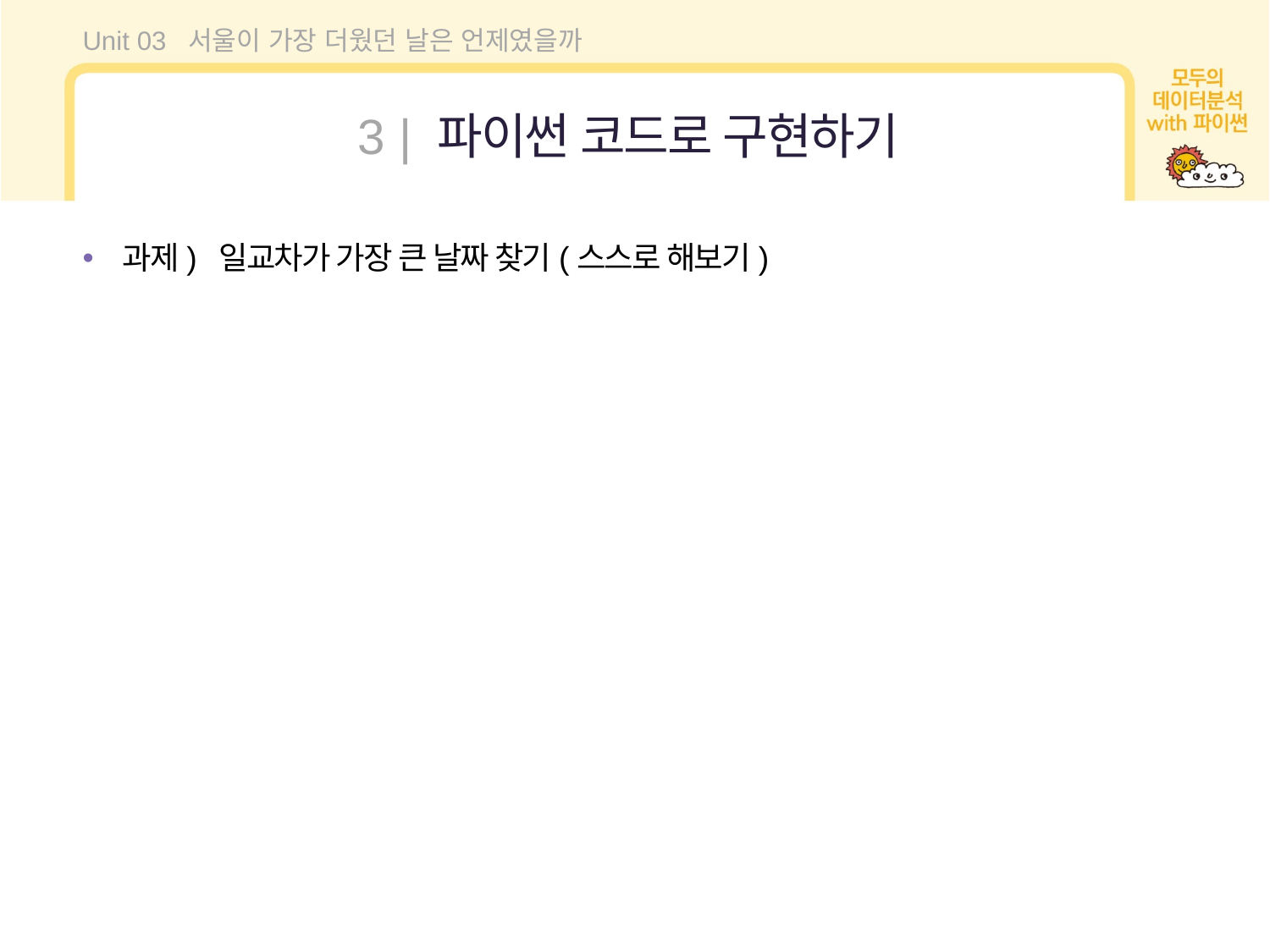

Unit 03  서울이 가장 더웠던 날은 언제였을까
3 | 파이썬 코드로 구현하기
과제)  일교차가 가장 큰 날짜 찾기(스스로 해보기)